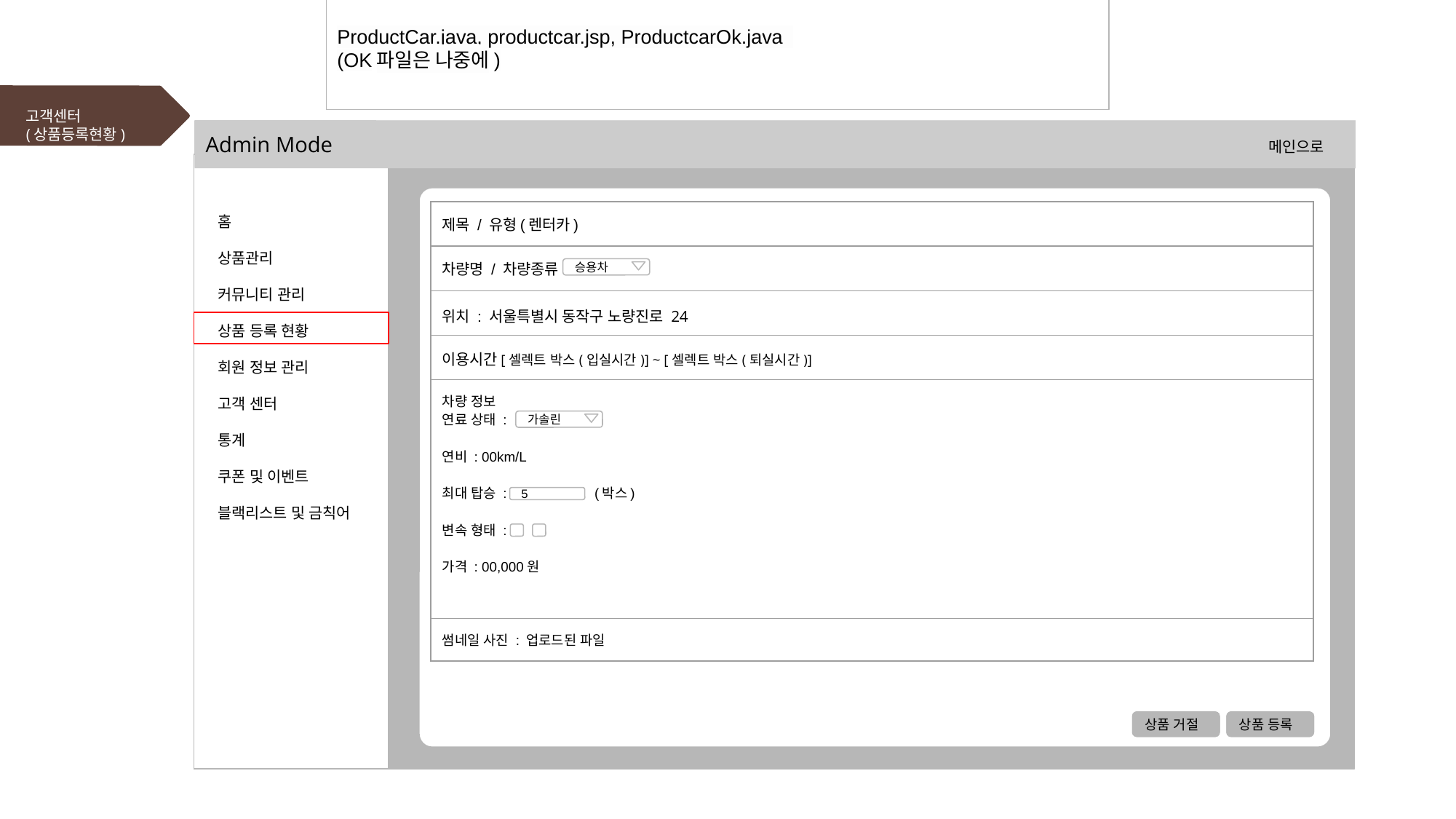

ProductCar.java, productcar.jsp, ProductcarOk.java
(OK파일은 나중에)
고객센터
(상품등록현황)

Admin Mode
메인으로

홈

상품관리

커뮤니티 관리

상품 등록 현황

회원 정보 관리

고객 센터

통계

쿠폰 및 이벤트

블랙리스트 및 금칙어

Admin Mode
메인으로

Admin Mode

홈

상품관리

커뮤니티 관리

상품 등록

회원 정보 관리

고객 센터

통계

쿠폰 및 이벤트

블랙리스트 및 금칙어
| 제목 / 유형(렌터카) |  |  |
| --- | --- | --- |
| 차량명 / 차량종류 |  |  |
| 위치 : 서울특별시 동작구 노량진로 24 |  |  |
| 이용시간[셀렉트 박스(입실시간)] ~ [셀렉트 박스(퇴실시간)] |  |  |
| 차량 정보 연료 상태 : 연비 : 00km/L 최대 탑승 : (박스) 변속 형태 : 가격 : 00,000원 |  |  |
| 썸네일 사진 : 업로드된 파일 |  |  |
승용차

가솔린

5

작성하기
상품 등록
상품 거절
상품 거절
상품 등록